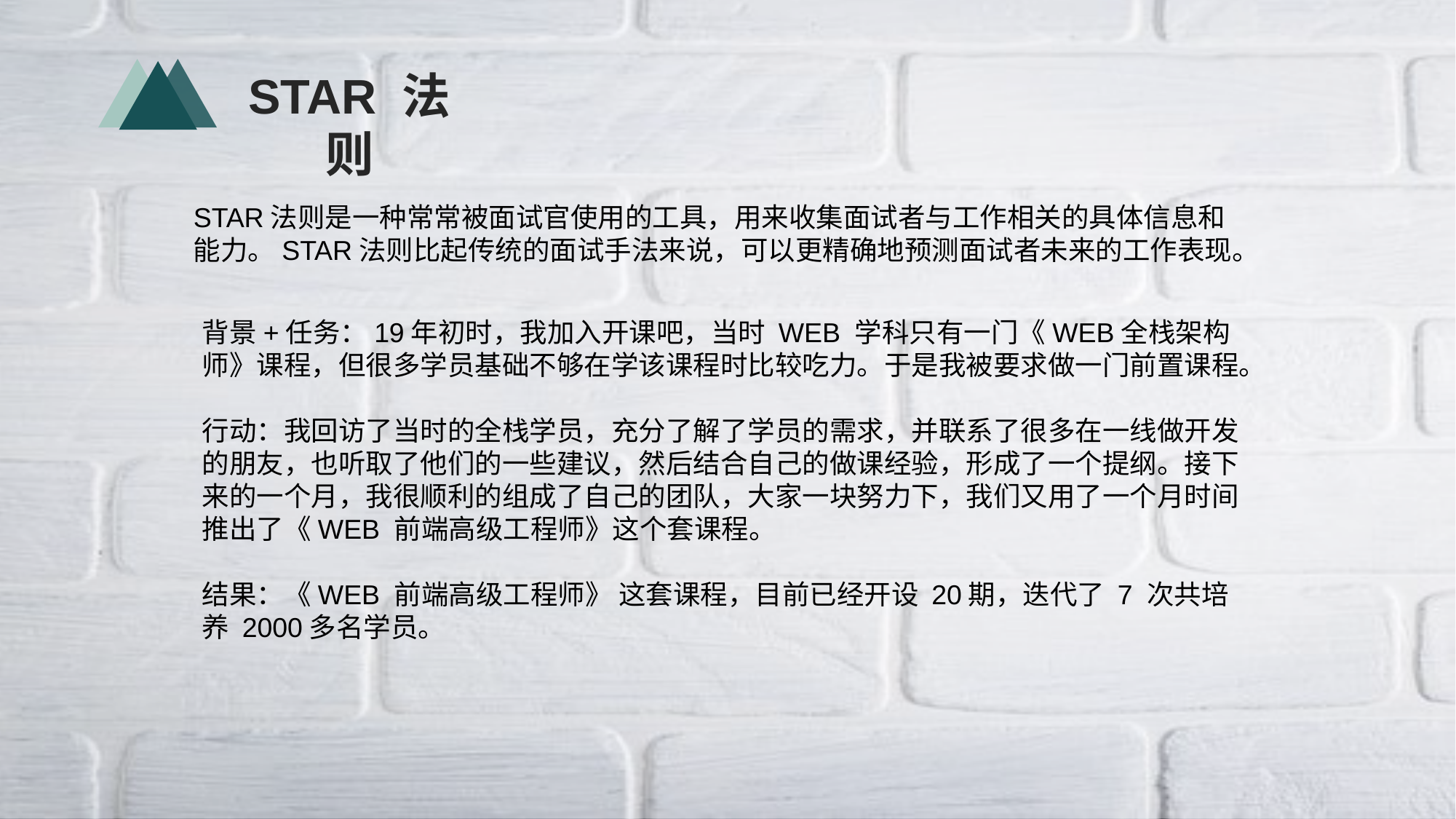

STAR 法则
STAR法则是一种常常被面试官使用的工具，用来收集面试者与工作相关的具体信息和
能力。STAR法则比起传统的面试手法来说，可以更精确地预测面试者未来的工作表现。
背景+任务：19年初时，我加入开课吧，当时 WEB 学科只有一门《WEB全栈架构师》课程，但很多学员基础不够在学该课程时比较吃力。于是我被要求做一门前置课程。

行动：我回访了当时的全栈学员，充分了解了学员的需求，并联系了很多在一线做开发的朋友，也听取了他们的一些建议，然后结合自己的做课经验，形成了一个提纲。接下来的一个月，我很顺利的组成了自己的团队，大家一块努力下，我们又用了一个月时间推出了《WEB 前端高级工程师》这个套课程。

结果：《WEB 前端高级工程师》 这套课程，目前已经开设 20期，迭代了 7 次共培养 2000多名学员。